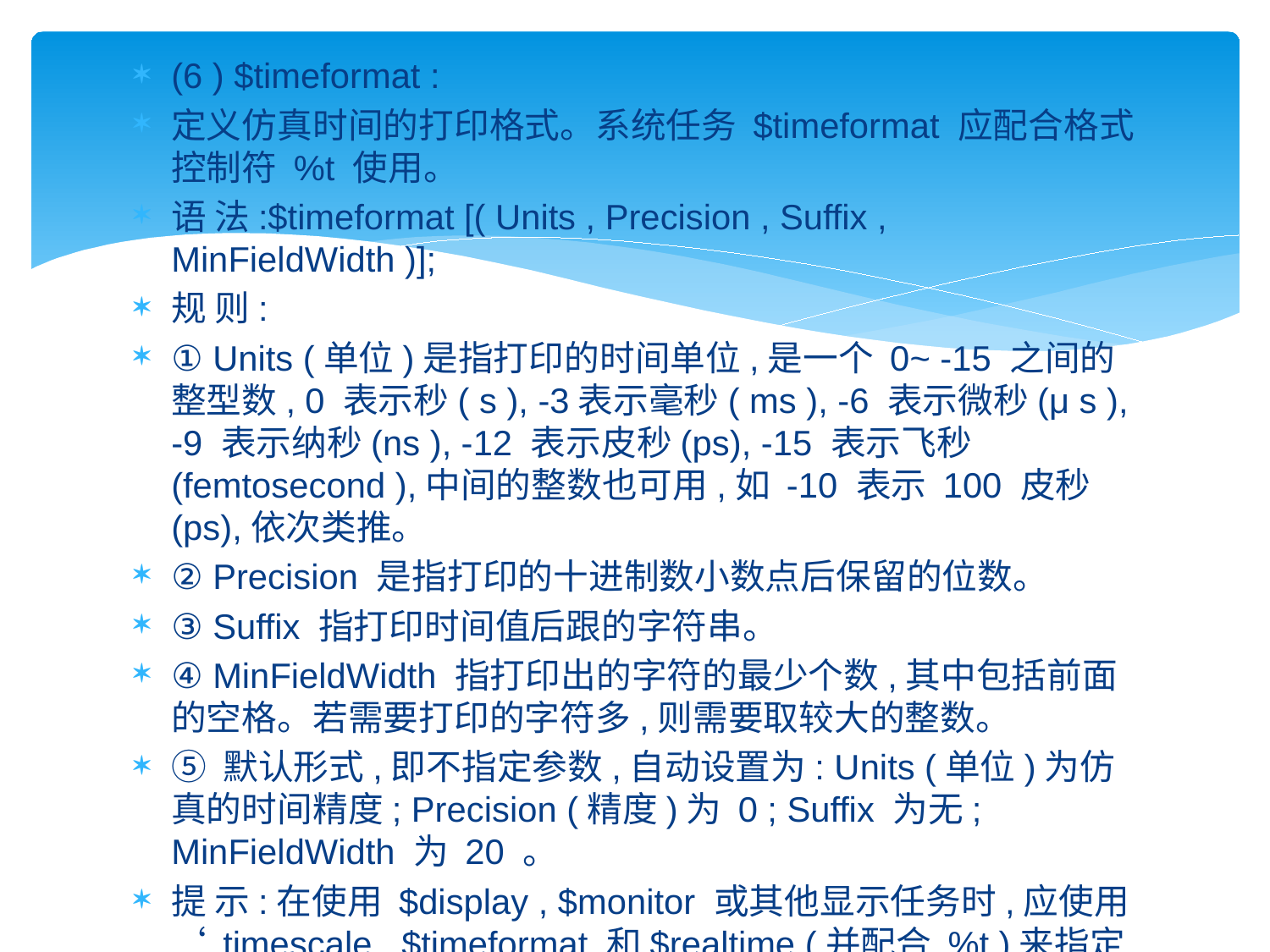

#
(6 ) $timeformat :
定义仿真时间的打印格式。系统任务 $timeformat 应配合格式控制符 %t 使用。
语 法:$timeformat [( Units , Precision , Suffix , MinFieldWidth )];
规 则:
① Units (单位)是指打印的时间单位,是一个 0~ -15 之间的整型数, 0 表示秒( s ), -3表示毫秒( ms ), -6 表示微秒(μ s ), -9 表示纳秒(ns ), -12 表示皮秒(ps), -15 表示飞秒(femtosecond ),中间的整数也可用,如 -10 表示 100 皮秒(ps),依次类推。
② Precision 是指打印的十进制数小数点后保留的位数。
③ Suffix 指打印时间值后跟的字符串。
④ MinFieldWidth 指打印出的字符的最少个数,其中包括前面的空格。若需要打印的字符多,则需要取较大的整数。
⑤ 默认形式,即不指定参数,自动设置为: Units (单位)为仿真的时间精度; Precision (精度)为 0 ; Suffix 为无; MinFieldWidth 为 20 。
提 示:在使用 $display , $monitor 或其他显示任务时,应使用 ‘ timescale , $timeformat 和$realtime (并配合 %t )来指定和示仿真时间。